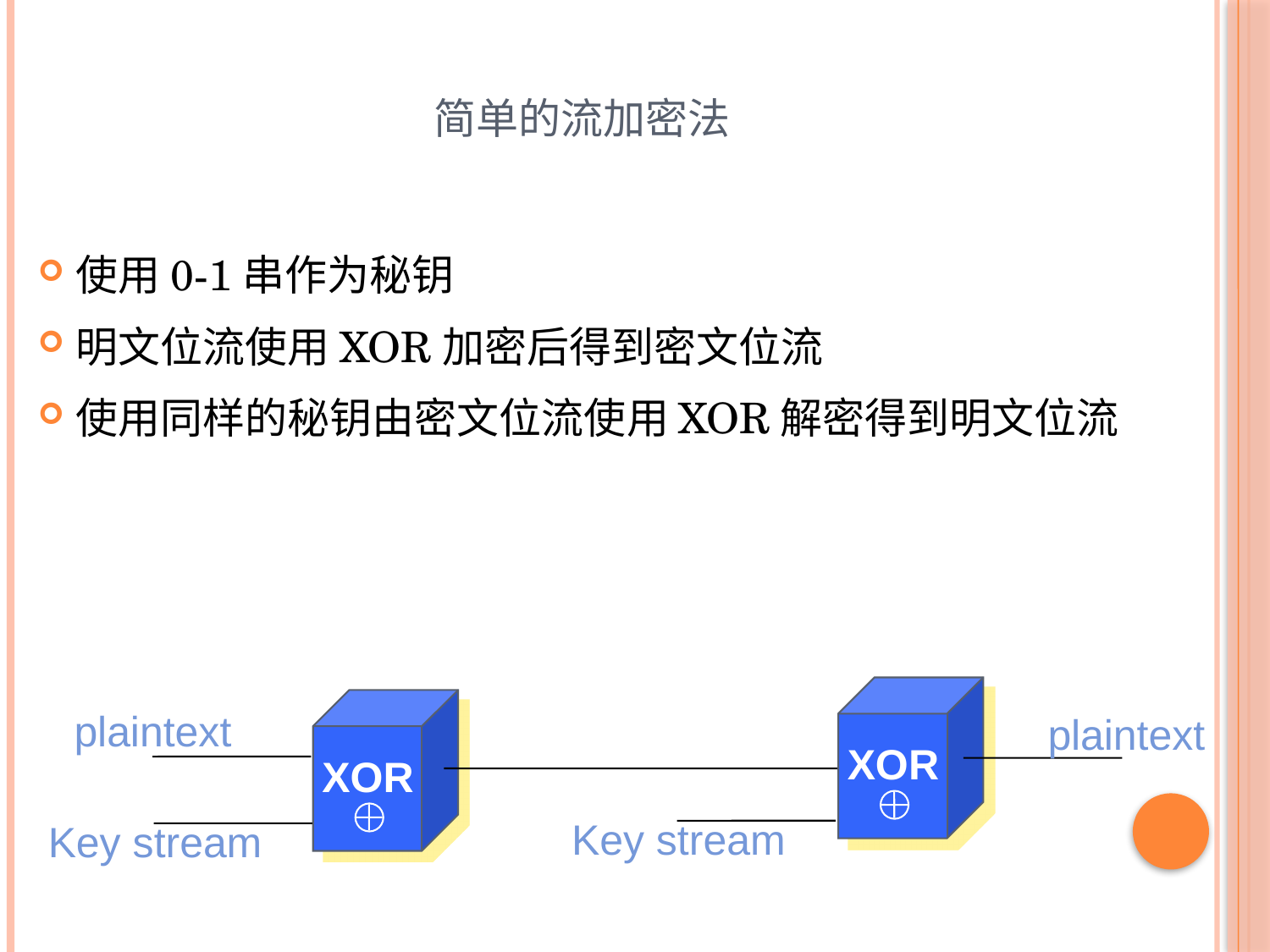

# 简单的流加密法
使用0-1串作为秘钥
明文位流使用XOR加密后得到密文位流
使用同样的秘钥由密文位流使用XOR解密得到明文位流

plaintext
plaintext
XOR
XOR

Key stream
Key stream